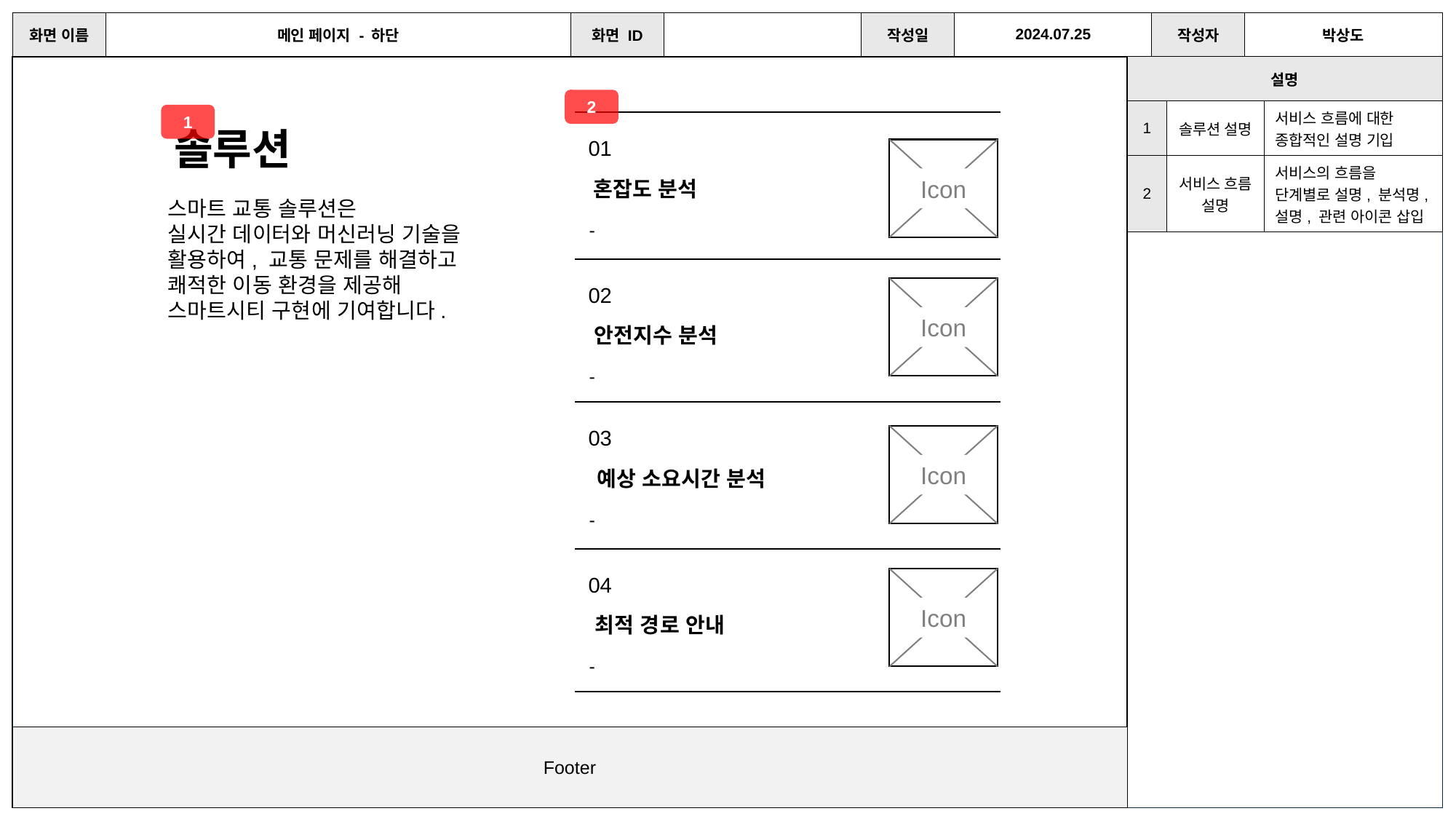

| 화면 이름 | 메인 페이지 - 하단 | 화면 ID |  | 작성일 | 2024.07.25 | 작성자 | 박상도 |
| --- | --- | --- | --- | --- | --- | --- | --- |

| 설명 |  |  |
| --- | --- | --- |
| 1 | 솔루션 설명 | 서비스 흐름에 대한 종합적인 설명 기입 |
| 2 | 서비스 흐름 설명 | 서비스의 흐름을 단계별로 설명, 분석명, 설명, 관련 아이콘 삽입 |
2
1
01
혼잡도 분석
-
솔루션

Icon
스마트 교통 솔루션은
실시간 데이터와 머신러닝 기술을
활용하여, 교통 문제를 해결하고
쾌적한 이동 환경을 제공해
스마트시티 구현에 기여합니다.
02
안전지수 분석
-

Icon
03
예상 소요시간 분석
-

Icon
04
최적 경로 안내
-

Icon
Footer